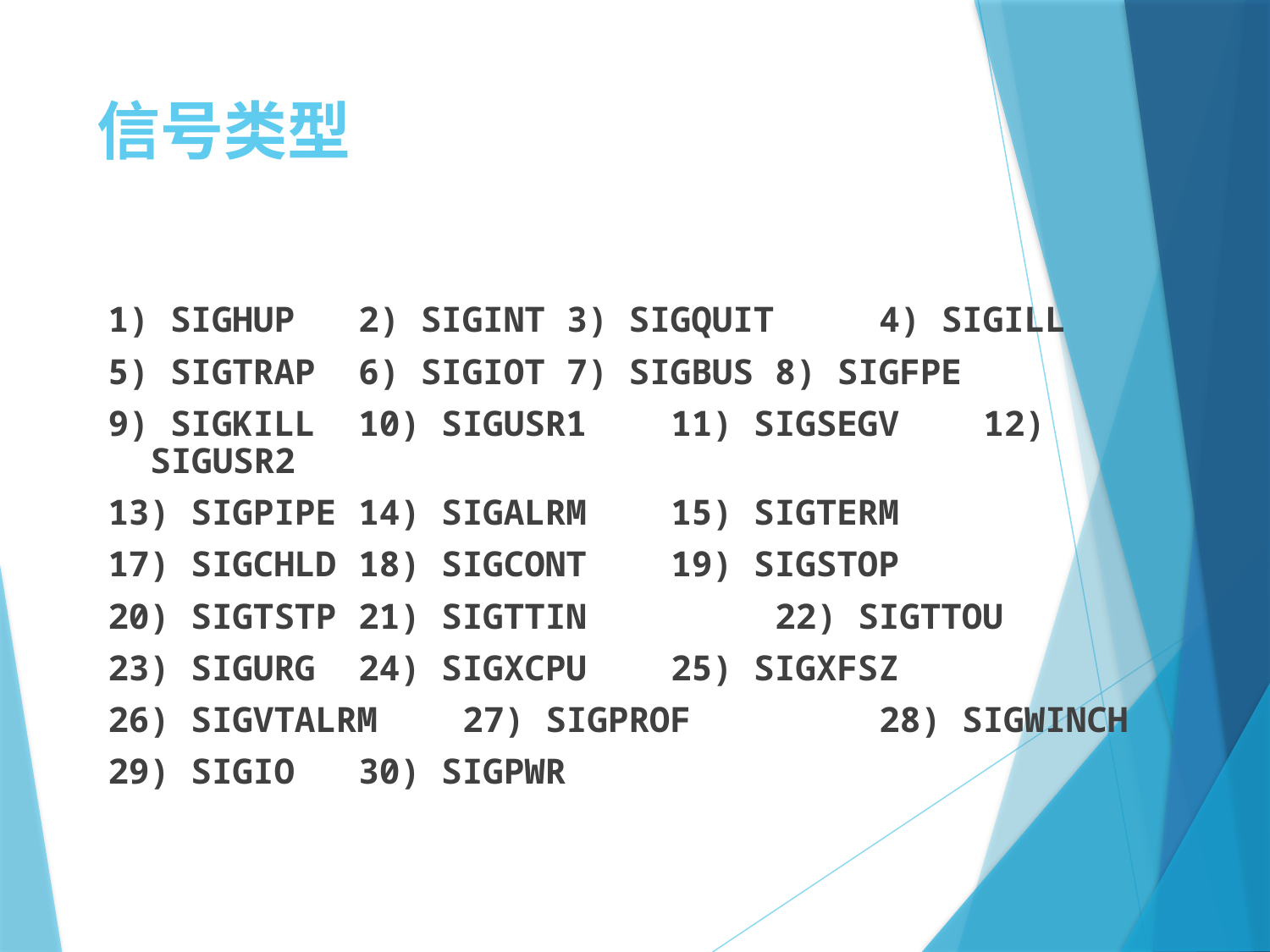

# 信号类型
1) SIGHUP 	2) SIGINT 	3) SIGQUIT 	4) SIGILL
5) SIGTRAP	6) SIGIOT 	7) SIGBUS 	8) SIGFPE
9) SIGKILL	10) SIGUSR1	11) SIGSEGV	12) SIGUSR2
13) SIGPIPE		14) SIGALRM		15) SIGTERM
17) SIGCHLD 	18) SIGCONT		19) SIGSTOP
20) SIGTSTP		21) SIGTTIN     	22) SIGTTOU
23) SIGURG		24) SIGXCPU		25) SIGXFSZ
26) SIGVTALRM	27) SIGPROF	 	28) SIGWINCH
29) SIGIO		30) SIGPWR